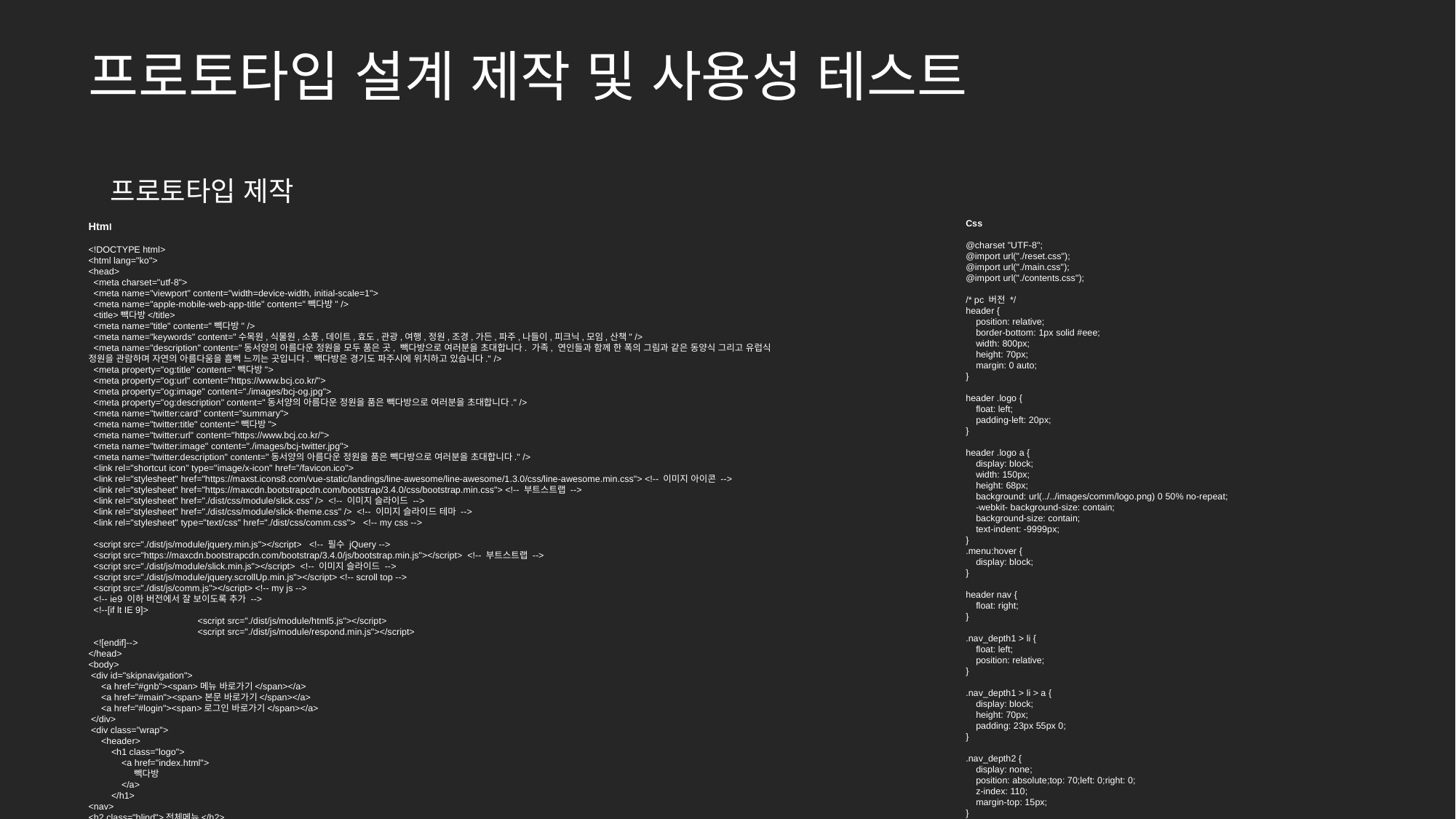

프로토타입 설계 제작 및 사용성 테스트

프로토타입 제작
Css

@charset "UTF-8";
@import url("./reset.css");
@import url("./main.css");
@import url("./contents.css");

/* pc 버전 */
header {
    position: relative;
    border-bottom: 1px solid #eee;
    width: 800px;
    height: 70px;
    margin: 0 auto;
}

header .logo {
    float: left;
    padding-left: 20px;
}

header .logo a {
    display: block;
    width: 150px;
    height: 68px;
    background: url(../../images/comm/logo.png) 0 50% no-repeat;
    -webkit- background-size: contain;
    background-size: contain;
    text-indent: -9999px;
}
.menu:hover {
    display: block;
}

header nav {
    float: right;
}

.nav_depth1 > li {
    float: left;
    position: relative;
}

.nav_depth1 > li > a {
    display: block;
    height: 70px;
    padding: 23px 55px 0;
}

.nav_depth2 {
    display: none;
    position: absolute;top: 70;left: 0;right: 0;
    z-index: 110;
    margin-top: 15px;
}

.nav_depth2 a {
    display: block;
    text-align: center;
    padding: 3px 0;
}

.bg_nav {
    display: none;
    position: absolute;
    top: 70px;
    left: 0;
    z-index: 100;
    width: 100%;
    height: 170px;
    background: yellow;
}

nav:hover .nav_depth2 {
    display: block;
}

nav:hover .bg_nav {
    display: block;
}

.slick {
    position: relative;
    width: 100%;
}

.slick img {
    width: 100%;
}
.slick-dots {
    position: absolute; bottom: 0px;
    left: 0%;
}
.slick-dots li button {
    width: 5px;
    height: 5px;
    background: rgba(0, 0, 0, .5);
    border-radius: 50%;
}

.slick-dots li.slick-active button {
    background: black;
}
.slick-dots li button:before {
    content: '';
}
.slick-arrow {
    z-index: 55;
    background: rgba(0,0,0,.5);
    width: 100px;height: 100px;
    border-radius: 50%;

}
.slick-arrow:hover {
    background: rgba(0,0,0,.5);
}
.slick-list {
    z-index: 50;
}
.slick-prev {
    left: 25px;
}
.slick-next {
    right: 25px;
}
/*    공통 화살표 설정    */
.slick-arrow:before {
    display: inline-block;
    font-family: 'LineAwesome';
    font-size: 40px;
    font-weight: bold;
}
.slick-prev:before {
    content: "\f111";
}
.slick-next:before {
    content: "\f112";
}
/*    따로설정    */
/*
.slick-prev:before {
    display: inline-block;
    content: "\f111";
    font-family: 'LineAwesome';
    font-size: 40px;
    font-weight: bold;
}
.slick-next:before {
    display: inline-block;
    content: "\f112";
    font-family: 'LineAwesome';
    font-size: 40px;
    font-weight: bold;
}
*/
.sec_g h2 {
    margin-bottom: 20px;
    font-size: 20px;
    font-weight: bold;
}
.sec_bbs {
    float: left;
    width: 48%;
}
.sec_bbs li a {
    position: relative;
    overflow: hidden;
    display: block;
    padding: 7px 0 7px 10px;
}
.sec_bbs li a:before {
    display: inline-block;
    content: '';
    width: 4px;height: 4px;
    background: red;
    position: absolute;top:15px;left: 0px;
    border-radius: 50%;
}
.sec_bbs span {
    float: left;
    overflow: hidden;
    width: 70%;
    /*한줄로 만들기*/
    white-space: nowrap;
    /*점점점 만들기*/
    text-overflow: ellipsis;
}
.sec_bbs time {
    float: right;
}
.sec_banner {
    float: right;
    width: 48%;
}
.sec_banner img {
    width: 100%;
}
.sec_goto {
    clear: both;
}
.sec_goto {
    float: left;
    width: 100%;
    margin-top: 20px;padding-top: 20px;
    border-top: 1px solid #eee;
}
.sec_goto li {
    float: left;
    width: 20%;
    text-align: center;
}
.sec_goto i {
    display: block;
    font-size: 30px;
}
footer {
    overflow: hidden;
    width: 1000px; margin: 0 auto;
    padding: 30px 20px; margin-top: 40px;
    background: #ddd;
}
footer h1 {
    float: left;
    width: 20%;
}
footer h1 img {
    width: 100%;
}
footer .col_right {
    float: right;
    width: 70%;
}
footer .foot_txt a {
    display: inline-block;
}
/*    가상테그    */
footer .foot_txt a::after{
    content: '';
    display: inline-block;
    width: 2px; height: 12px;
    background: #999;
    vertical-align: middle;
    margin: -2px 5px 0 8px;
}
/*    마지막 가상테그 없애기    */
footer .foot_txt a:last-child::after {
    display: none;
}

/*    모바일버전    */

@media screen and (max-width: 600px) {
    .wrap {
        width: 100%;
    }
    .bg_nav {
        float: none;
        width: 100%;
    }
    .sec_g {
        float: none;
        width: 100%;
    }
    .slick-arrow {
        display: none;
    }
    footer {
        width: 100%;
    }
}

Html

<!DOCTYPE html>
<html lang="ko">
<head>
  <meta charset="utf-8">
  <meta name="viewport" content="width=device-width, initial-scale=1">
  <meta name="apple-mobile-web-app-title" content="빽다방" />
  <title>빽다방</title>
  <meta name="title" content="빽다방" />
  <meta name="keywords" content="수목원,식물원,소풍,데이트,효도,관광,여행,정원,조경,가든,파주,나들이,피크닉,모임,산책" />
  <meta name="description" content="동서양의 아름다운 정원을 모두 품은 곳, 빽다방으로 여러분을 초대합니다. 가족, 연인들과 함께 한 폭의 그림과 같은 동양식 그리고 유럽식 정원을 관람하며 자연의 아름다움을 흠뻑 느끼는 곳입니다. 빽다방은 경기도 파주시에 위치하고 있습니다." />
  <meta property="og:title" content="빽다방">
  <meta property="og:url" content="https://www.bcj.co.kr/">
  <meta property="og:image" content="./images/bcj-og.jpg">
  <meta property="og:description" content="동서양의 아름다운 정원을 품은 빽다방으로 여러분을 초대합니다." />
  <meta name="twitter:card" content="summary">
  <meta name="twitter:title" content="빽다방">
  <meta name="twitter:url" content="https://www.bcj.co.kr/">
  <meta name="twitter:image" content="./images/bcj-twitter.jpg">
  <meta name="twitter:description" content="동서양의 아름다운 정원을 품은 빽다방으로 여러분을 초대합니다." />
  <link rel="shortcut icon" type="image/x-icon" href="/favicon.ico">
  <link rel="stylesheet" href="https://maxst.icons8.com/vue-static/landings/line-awesome/line-awesome/1.3.0/css/line-awesome.min.css"> <!-- 이미지 아이콘 -->
  <link rel="stylesheet" href="https://maxcdn.bootstrapcdn.com/bootstrap/3.4.0/css/bootstrap.min.css"> <!-- 부트스트랩 -->
  <link rel="stylesheet" href="./dist/css/module/slick.css" />  <!-- 이미지 슬라이드 -->
  <link rel="stylesheet" href="./dist/css/module/slick-theme.css" />  <!-- 이미지 슬라이드 테마 -->
  <link rel="stylesheet" type="text/css" href="./dist/css/comm.css">   <!-- my css -->

  <script src="./dist/js/module/jquery.min.js"></script>   <!-- 필수 jQuery -->
  <script src="https://maxcdn.bootstrapcdn.com/bootstrap/3.4.0/js/bootstrap.min.js"></script>  <!-- 부트스트랩 -->
  <script src="./dist/js/module/slick.min.js"></script>  <!-- 이미지 슬라이드 -->
  <script src="./dist/js/module/jquery.scrollUp.min.js"></script> <!-- scroll top -->
  <script src="./dist/js/comm.js"></script> <!-- my js -->
  <!-- ie9 이하 버전에서 잘 보이도록 추가 -->
  <!--[if lt IE 9]>
  	<script src="./dist/js/module/html5.js"></script>
  	<script src="./dist/js/module/respond.min.js"></script>
  <![endif]-->
</head>
<body>
 <div id="skipnavigation">
     <a href="#gnb"><span>메뉴 바로가기</span></a>
     <a href="#main"><span>본문 바로가기</span></a>
     <a href="#login"><span>로그인 바로가기</span></a>
 </div>
 <div class="wrap">
     <header>
         <h1 class="logo">
             <a href="index.html">
                 빽다방
             </a>
         </h1>
<nav>
<h2 class="blind">전체메뉴</h2>
<div class="bg_nav"></div>
<ul class="nav_depth1">
    <li><a href="#">빽다방</a>
        <ul class="nav_depth2">
            <li><a href="#">CEO인사말</a></li>
            <li><a href="#">빽다방소개</a></li>
            <li><a href="#">커피 이야기</a></li>
        </ul>
    </li>
    <li><a href="#">메뉴</a>
        <ul class="nav_depth2">
            <li><a href="#">신메뉴</a></li>
            <li><a href="#">커피</a></li>
            <li><a href="#">음료</a></li>
            <li><a href="#">아이스크림</a></li>
            <li><a href="#">디저트</a></li>
        </ul>
    </li>
    <li><a href="#">소식</a>
        <ul class="nav_depth2">
            <li><a href="#">소식</a></li>
            <li><a href="#">이벤트</a></li>
            <li><a href="#">당첨자발표</a></li>
            <li><a href="#">친절 우수매장</a></li>
        </ul>
    </li>
    <li><a href="#">커뮤니티</a>
        <ul class="nav_depth2">
            <li><a href="#">커피 클래스</a></li>
            <li><a href="#">서포터즈</a></li>
        </ul>
    </li>
</ul>
</nav>
     </header>
     <div class="slick">
         <div class="slick_mainslide">
             <div><img src="./images/main/main_%EA%B3%BC%EC%9D%BC%ED%8B%B0.jpg" alt="향긋하게 따뜻하게 과일티"></div>
             <div><img src="./images/main/main_%EB%B2%84%ED%84%B0%ED%81%AC%EB%A6%BC2%EC%A2%85.jpg" alt="눈처럼 부드러운 버터크림이 커피와 만나 깊은 여운을 남깁니다. 버터크림"></div>
             <div><img src="./images/main/main_%EC%B4%88%EC%BD%94.jpg" alt="달콤하게 부드럽게 초콜릿에 빠지다."></div>
         </div>
     </div>
     <script>
         $(document).ready(function() {
         $('.slick_mainslide').slick({
         infinite:true,
         dots: true,
         arrows: true,
         autoplay: true,
         autoplaySpeed: 2000,
         });
         });

     </script>
     <!-- 가로 100%  bg색   -->
     <div class="container">
       <!-- 가로 1200px  -->
        <div class="contents">
            <div class="sec_g sec_bbs">
               <h2>공지사항</h2>
               <ul>
                   <li>
                       <a href="#">
                           <span>이천교통약자이동지원센터 촉탁직 채용 최종합격자 명단 공고 이천교통약자이동지원센터 촉탁직 채용 최종합격자 명단 공고</span>
                           <time>2019-08-02</time>
                       </a>
                   </li>
                      <li>
                       <a href="#">
                           <span>콜센터 상담원(경력직) 채용</span>
                           <time>2019-08-02</time>
                       </a>
                   </li>
                      <li>
                       <a href="#">
                           <span>사무직, 운전직(파트타임) 서류전형 합격자 및 면접시험 시행 ...</span>
                           <time>2019-08-02</time>
                       </a>
                   </li>
                   <li>
                       <a href="#">
                           <span>차량 내 영상정보처리기기(CCTV) 설치 안내(처리방침)</span>
                           <time>2019-08-02</time>
                       </a>
                   </li>
                   <li>
                       <a href="#">
                           <span>사무직, 운전직(파트타임) 서류전형 합격자 및 면접시험 시행 ..</span>
                           <time>2019-08-02</time>
                       </a>
                   </li>
                      <li>
                       <a href="#">
                           <span>사무직, 운전직(파트타임) 서류전형 합격자 및 면접시험 시행 ...</span>
                           <time>2019-08-01</time>
                       </a>
                   </li>

               </ul>
           </div>
            <div class="sec_g sec_banner">
                <h2>배너</h2>
                <a href="#">
                <img src="./images/main/banner_191206.jpg" alt="15cm 대용량 빽다방 아이스 사이즈 싸다 크다 맛있다 it's빽다방"></a>
            </div>
            <div class="sec_g sec_goto">
                <h2 class="blind">바로가기</h2>
                <ul>
                    <li>
                        <a href="#">
                        <i class="la la-phone-volume"></i>
                            상담안내
                        </a>
                    </li>
                       <li>
                        <a href="#">
                           <i class="la la-comment"></i>
                            이용안내
                        </a>
                    </li>
                       <li>
                        <a href="#">
                           <i class="la la-edit"></i>
                            예약하기
                        </a>
                    </li>
                       <li>
                        <a href="#">
                           <i class="la la-tasks"></i>
                            예약확인
                        </a>
                    </li>
                       <li>
                        <a href="#">
                          <i class="la la-map-marked"></i>
                           오시는길
                        </a>
                    </li>
                </ul>
            </div>
        </div>

     </div>
     <footer>
         <h1>
             <a href="#">
                 <img src="./images/comm/logo.png" alt="">
             </a>
         </h1>
         <div class="col_right">
            <div class="foot_txt">
                <ul>
                    <a href="#">공지사항</a>
                    <a href="#">이용요금</a>
                    <a href="#">관람안대도</a>
                    <a href="#">고객소리함</a>
                </ul>
            </div>
             <adress>서울시 강남구 봉은사로 1길 39 유성빌딩 4~6층 팩스: 02-511-3864</adress>
             <div class="copyright">
                COPYRIGHTⓒ 2018 THEBORN KOREA INC. ALL RIGHTS RESERVED
             </div>
         </div>
     </footer>
 </div>

</body>

</html>